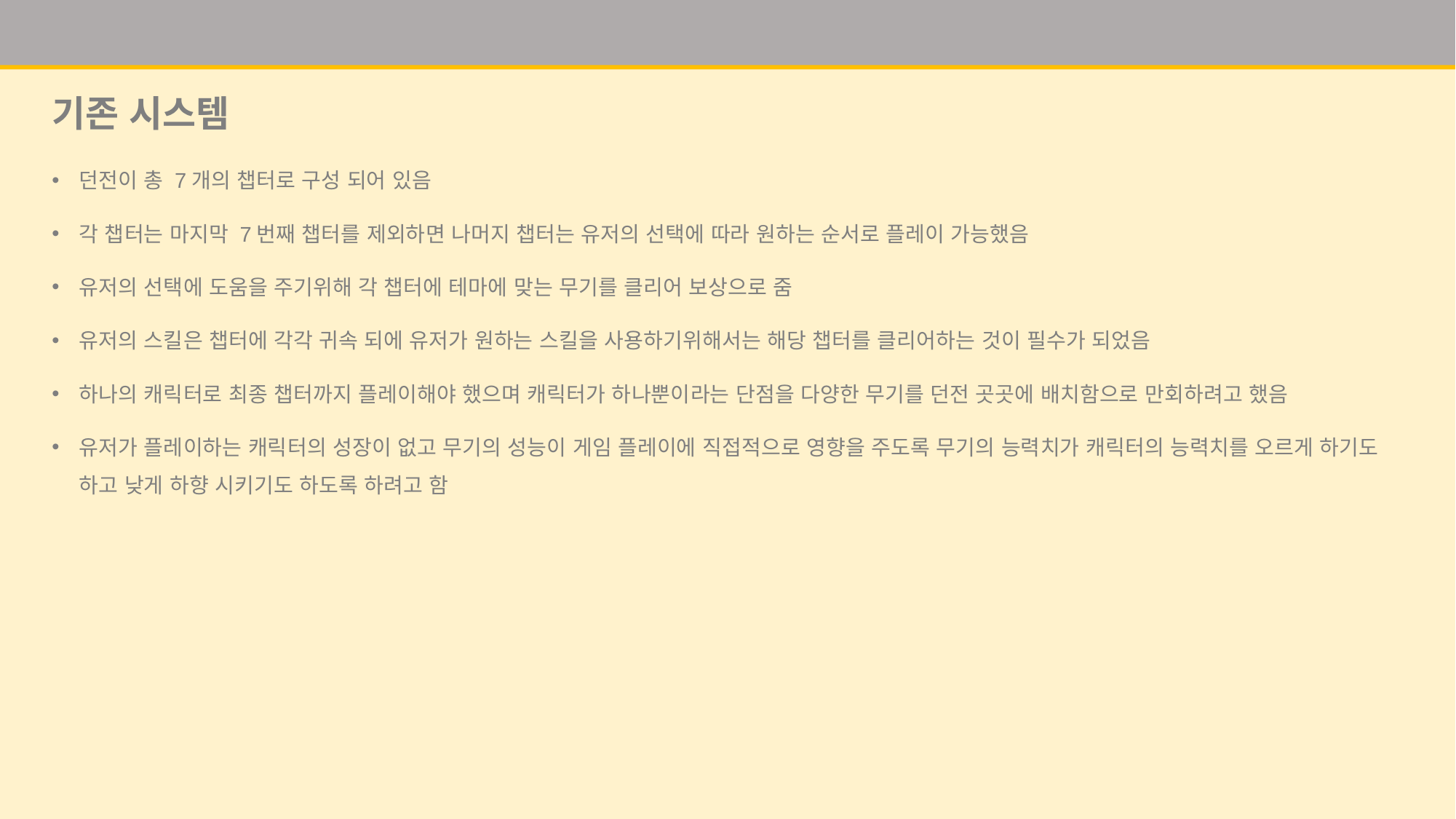

# 기존 시스템
던전이 총 7개의 챕터로 구성 되어 있음
각 챕터는 마지막 7번째 챕터를 제외하면 나머지 챕터는 유저의 선택에 따라 원하는 순서로 플레이 가능했음
유저의 선택에 도움을 주기위해 각 챕터에 테마에 맞는 무기를 클리어 보상으로 줌
유저의 스킬은 챕터에 각각 귀속 되에 유저가 원하는 스킬을 사용하기위해서는 해당 챕터를 클리어하는 것이 필수가 되었음
하나의 캐릭터로 최종 챕터까지 플레이해야 했으며 캐릭터가 하나뿐이라는 단점을 다양한 무기를 던전 곳곳에 배치함으로 만회하려고 했음
유저가 플레이하는 캐릭터의 성장이 없고 무기의 성능이 게임 플레이에 직접적으로 영향을 주도록 무기의 능력치가 캐릭터의 능력치를 오르게 하기도 하고 낮게 하향 시키기도 하도록 하려고 함